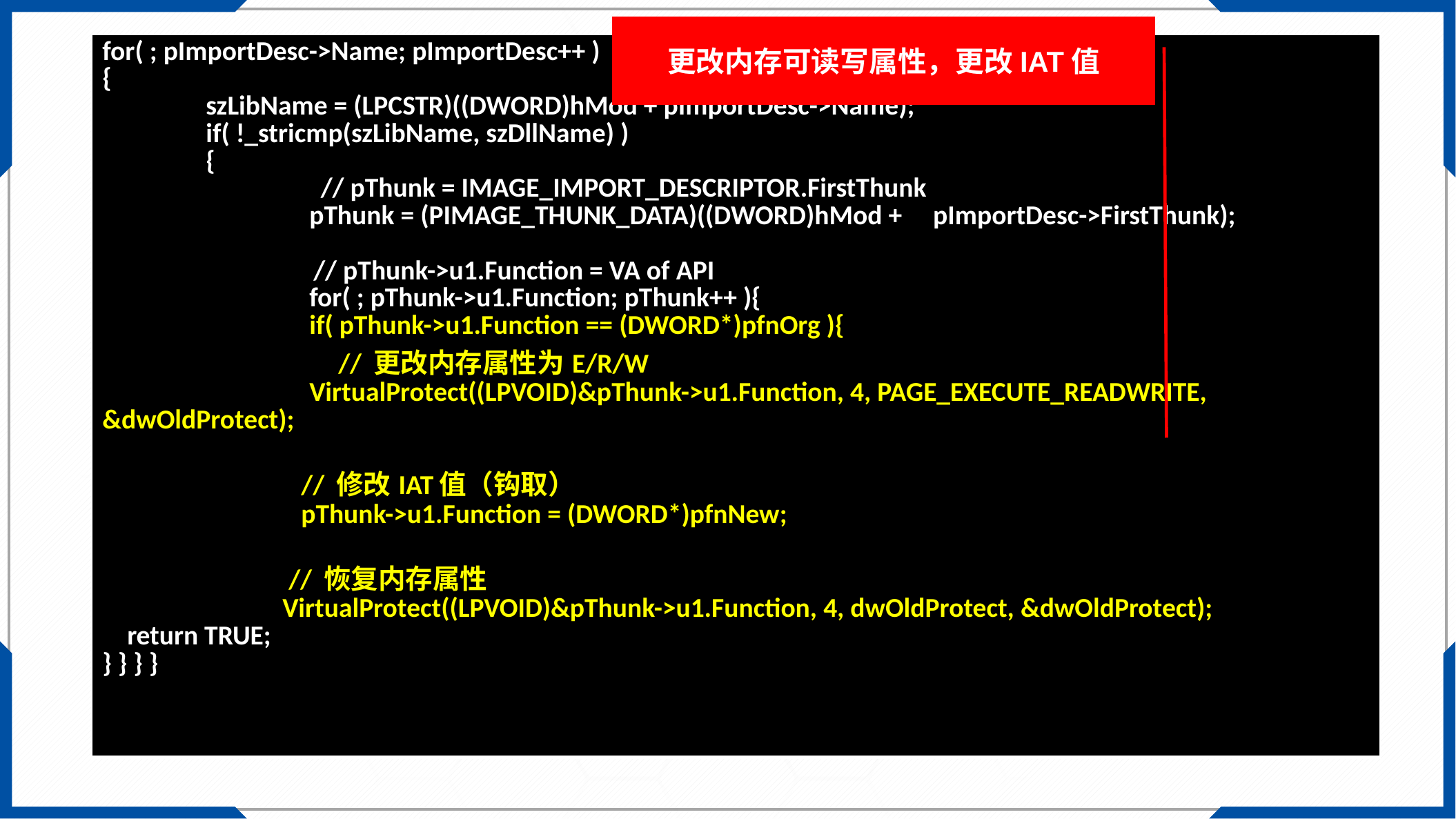

更改内存可读写属性，更改IAT值
| for( ; pImportDesc->Name; pImportDesc++ ) { szLibName = (LPCSTR)((DWORD)hMod + pImportDesc->Name); if( !\_stricmp(szLibName, szDllName) ) { // pThunk = IMAGE\_IMPORT\_DESCRIPTOR.FirstThunk pThunk = (PIMAGE\_THUNK\_DATA)((DWORD)hMod + pImportDesc->FirstThunk);   // pThunk->u1.Function = VA of API for( ; pThunk->u1.Function; pThunk++ ){ if( pThunk->u1.Function == (DWORD\*)pfnOrg ){ // 更改内存属性为E/R/W VirtualProtect((LPVOID)&pThunk->u1.Function, 4, PAGE\_EXECUTE\_READWRITE, &dwOldProtect);   // 修改IAT值（钩取） pThunk->u1.Function = (DWORD\*)pfnNew; // 恢复内存属性 VirtualProtect((LPVOID)&pThunk->u1.Function, 4, dwOldProtect, &dwOldProtect); return TRUE; } } } } |
| --- |